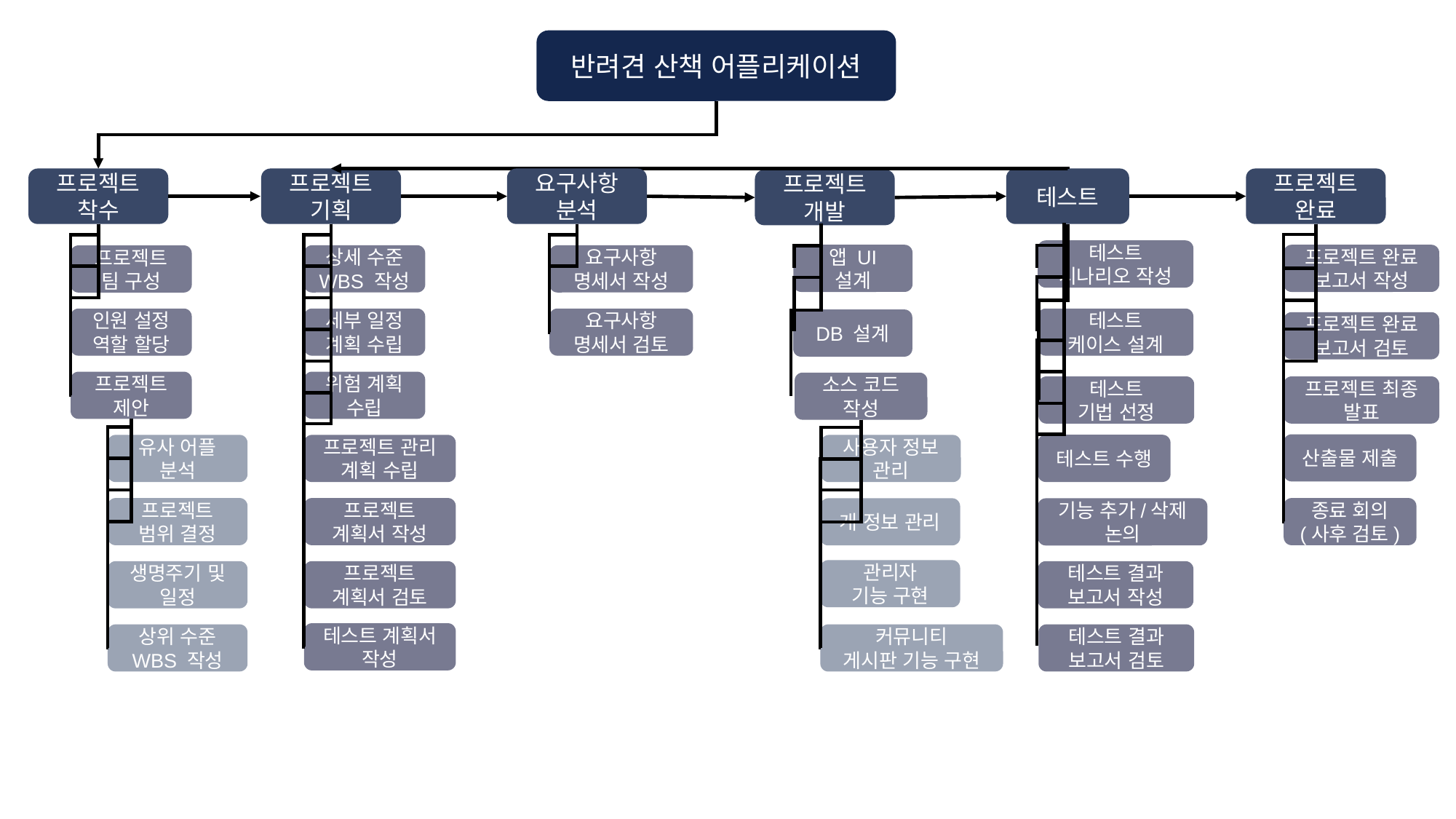

반려견 산책 어플리케이션
프로젝트
착수
프로젝트
기획
요구사항
분석
테스트
프로젝트
완료
프로젝트
개발
테스트
시나리오 작성
앱 UI 설계
프로젝트 완료 보고서 작성
상세 수준
WBS 작성
요구사항
명세서 작성
프로젝트
팀 구성
요구사항
명세서 검토
테스트
케이스 설계
세부 일정
계획 수립
인원 설정
역할 할당
DB 설계
프로젝트 완료 보고서 검토
위험 계획
수립
프로젝트 제안
소스 코드 작성
테스트
기법 선정
프로젝트 최종
발표
산출물 제출
테스트 수행
프로젝트 관리 계획 수립
유사 어플
분석
사용자 정보 관리
프로젝트
범위 결정
프로젝트
계획서 작성
종료 회의
(사후 검토)
개 정보 관리
기능 추가/삭제 논의
관리자
기능 구현
프로젝트
계획서 검토
테스트 결과
보고서 작성
생명주기 및 일정
테스트 계획서
작성
상위 수준 WBS 작성
커뮤니티
게시판 기능 구현
테스트 결과
보고서 검토